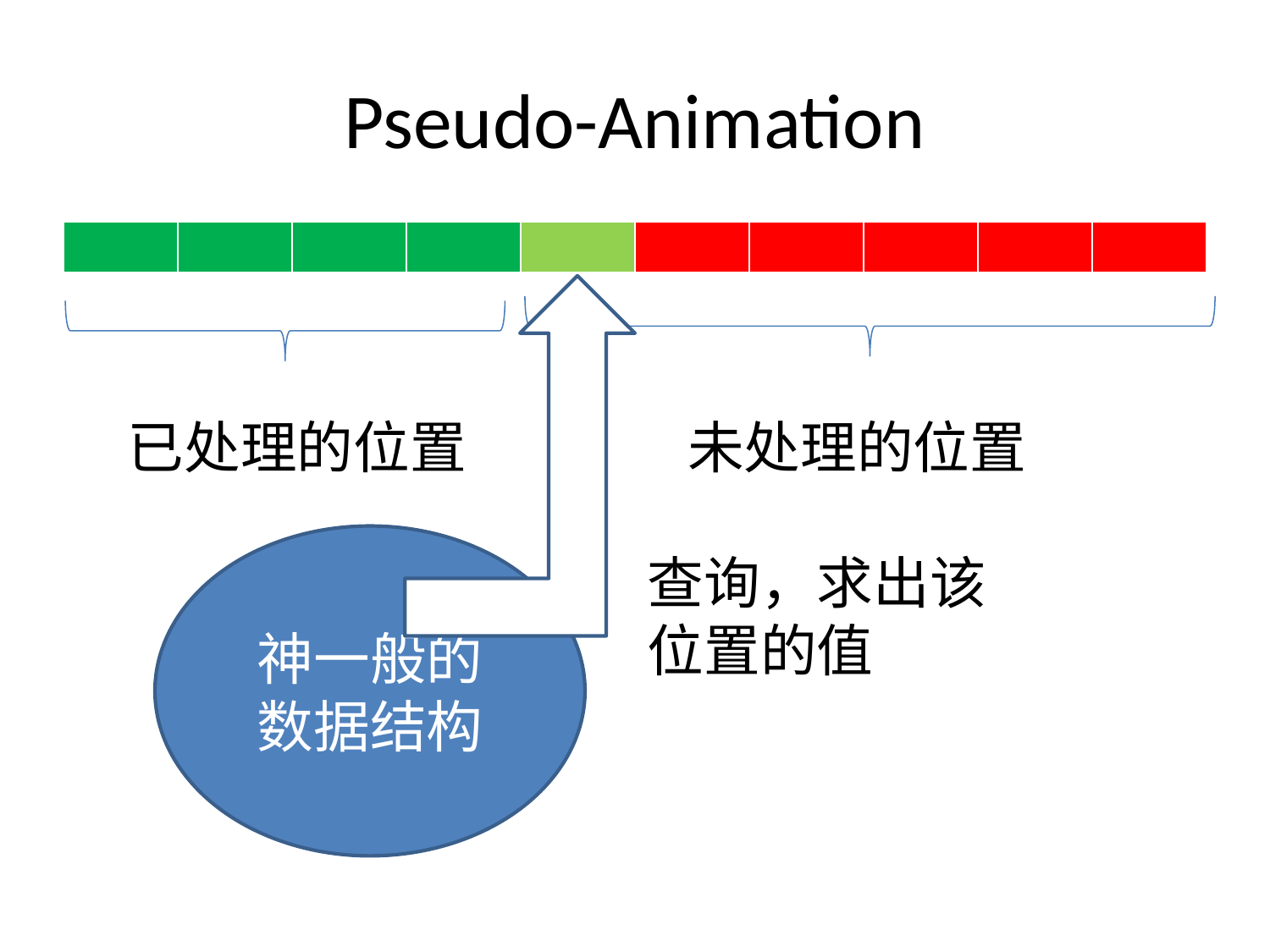

# Pseudo-Animation

|  |  |  |  |  |  |  |  |  |  |
| --- | --- | --- | --- | --- | --- | --- | --- | --- | --- |

未处理的位置
已处理的位置
神一般的数据结构
查询，求出该位置的值